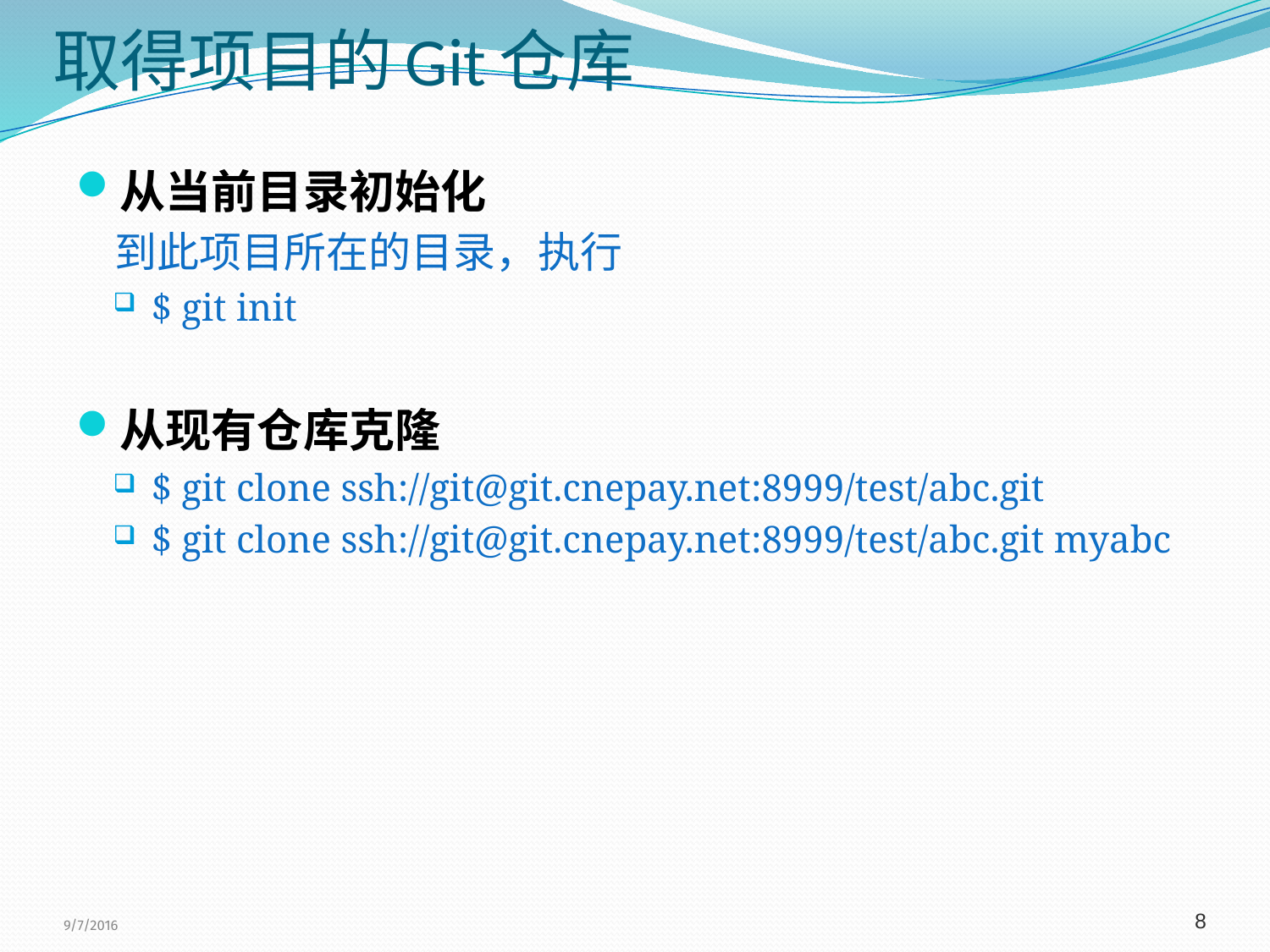

# 取得项目的Git仓库
从当前目录初始化
   到此项目所在的目录，执行
$ git init

从现有仓库克隆
$ git clone ssh://git@git.cnepay.net:8999/test/abc.git
$ git clone ssh://git@git.cnepay.net:8999/test/abc.git myabc
9/7/2016
8